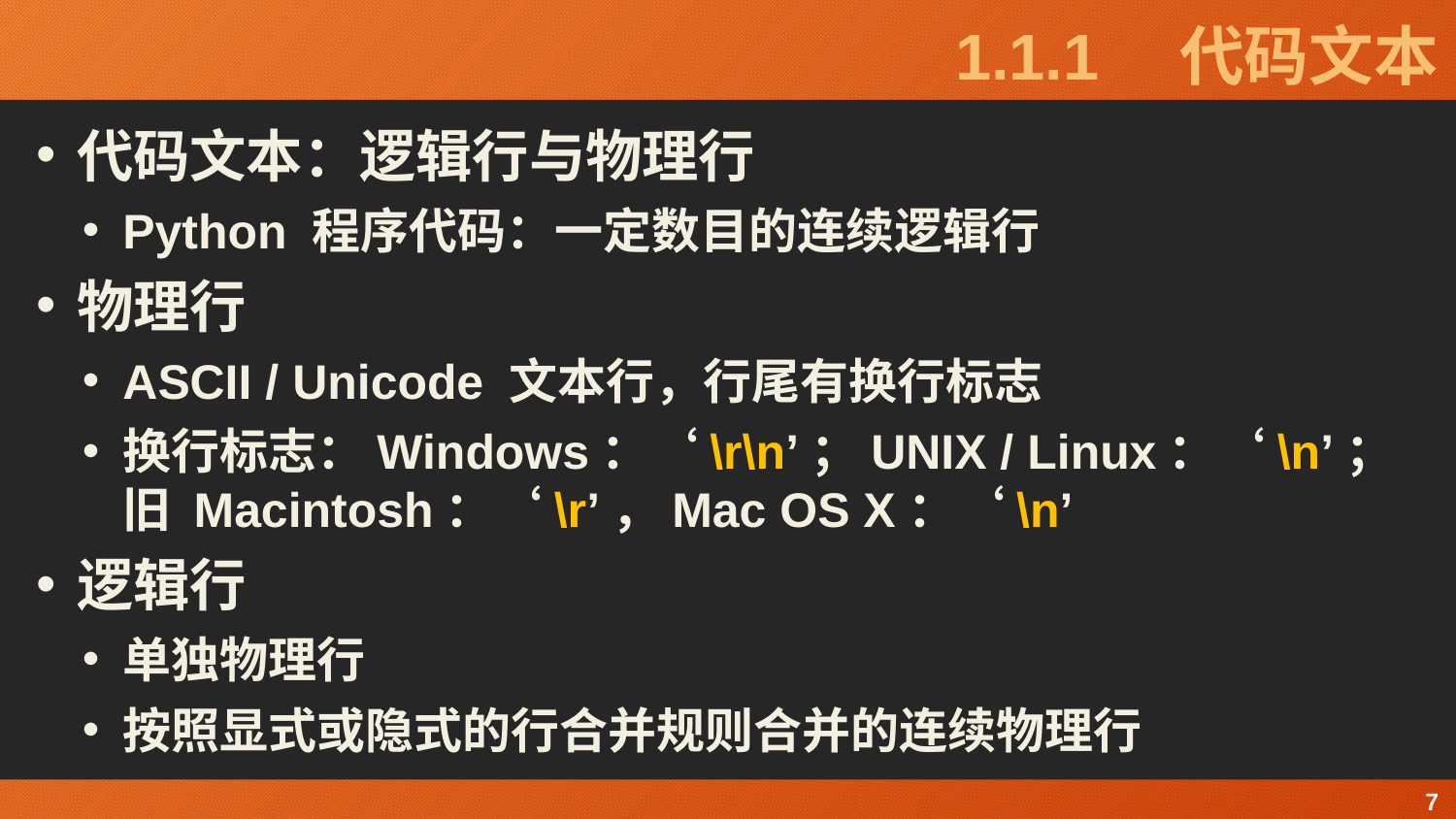

# 1.1.1　代码文本
代码文本：逻辑行与物理行
Python 程序代码：一定数目的连续逻辑行
物理行
ASCII / Unicode 文本行，行尾有换行标志
换行标志：Windows：‘\r\n’；UNIX / Linux：‘\n’；旧 Macintosh：‘\r’，Mac OS X：‘\n’
逻辑行
单独物理行
按照显式或隐式的行合并规则合并的连续物理行
7